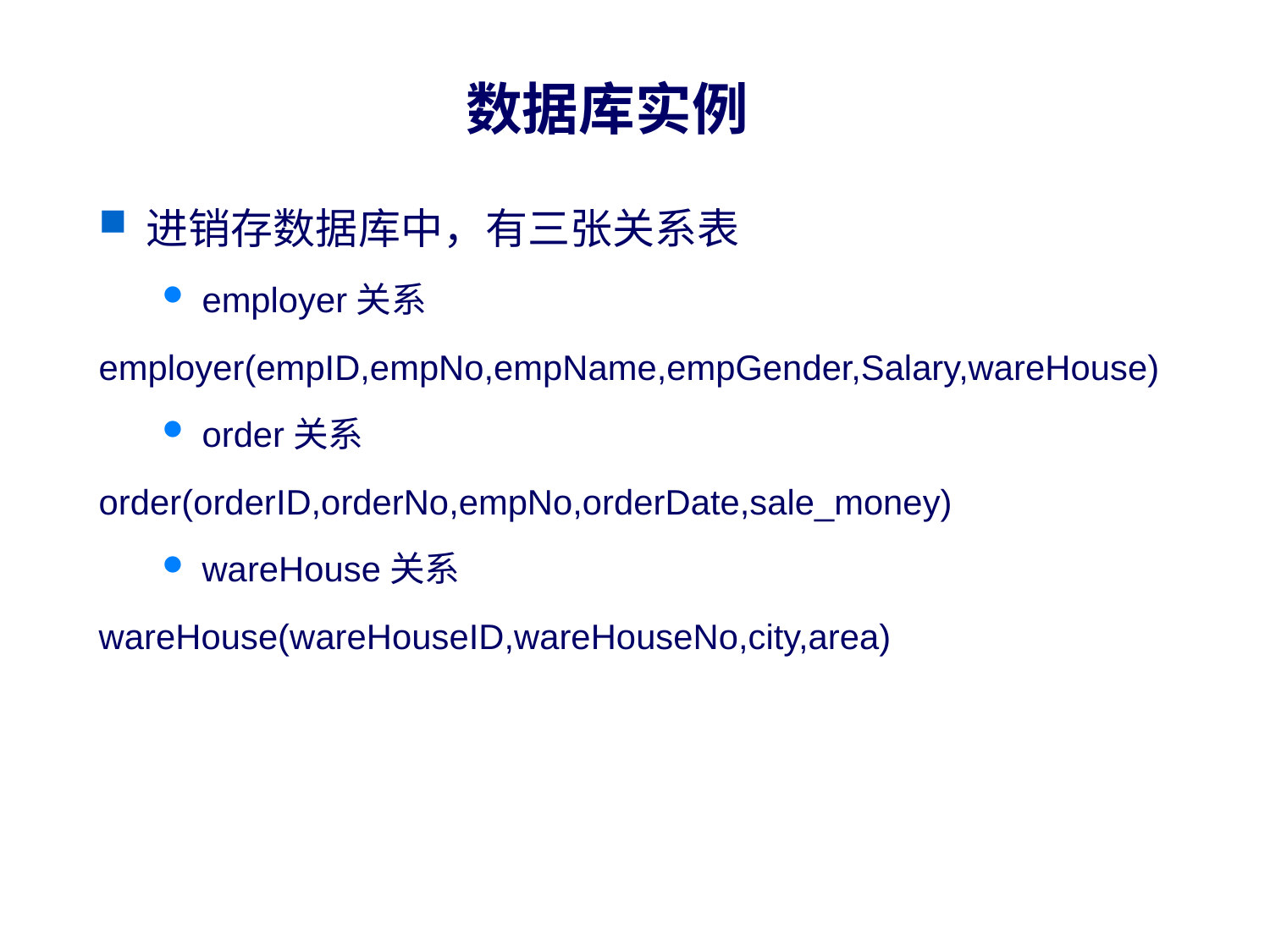

# 数据库实例
进销存数据库中，有三张关系表
employer关系
employer(empID,empNo,empName,empGender,Salary,wareHouse)
order关系
order(orderID,orderNo,empNo,orderDate,sale_money)
wareHouse关系
wareHouse(wareHouseID,wareHouseNo,city,area)